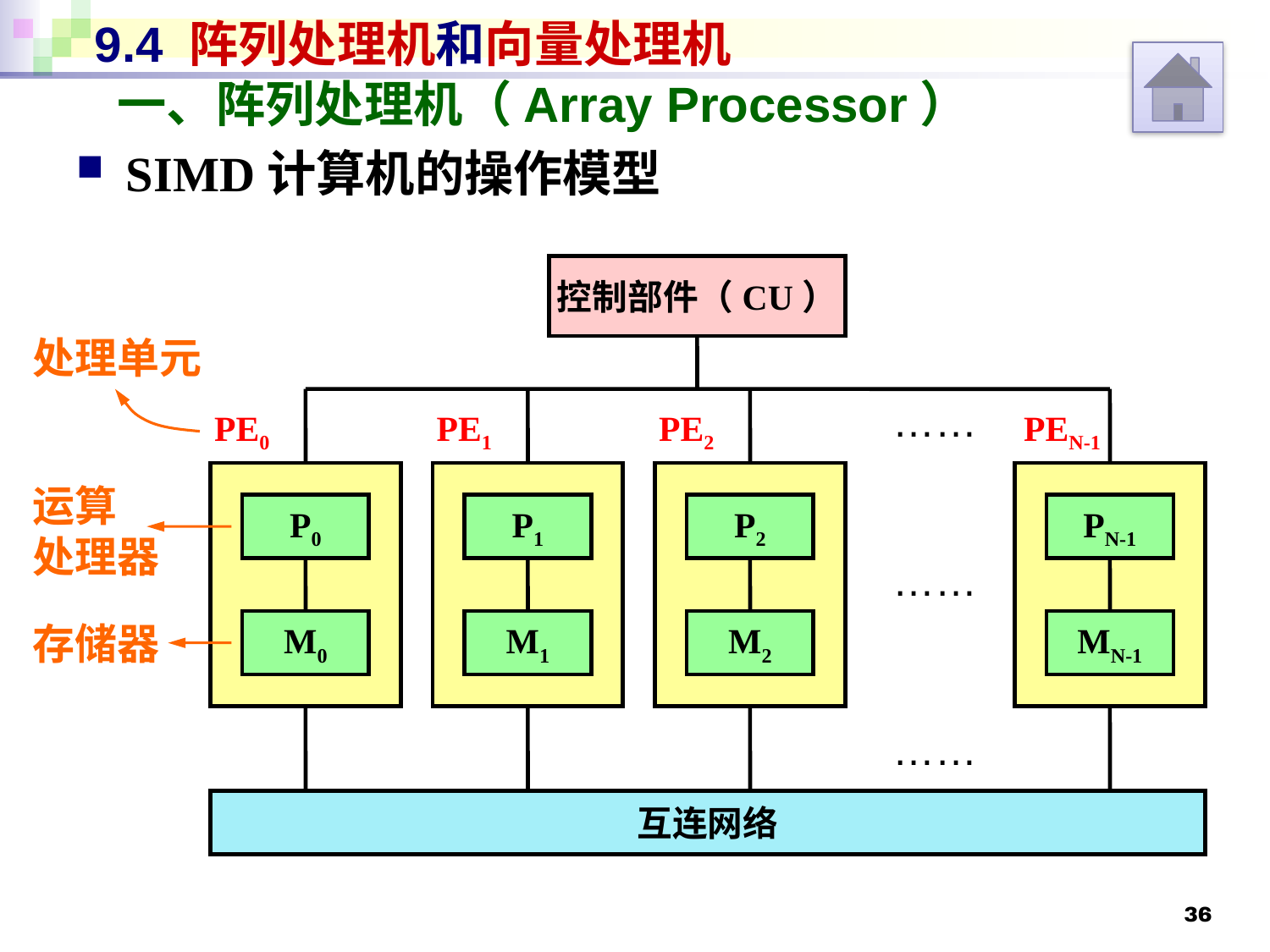

# 9.4 阵列处理机和向量处理机

一、阵列处理机（Array Processor）
SIMD计算机的操作模型
控制部件（CU）
处理单元

……
PE0
PE1
PE2
PEN-1

运算
处理器
P0
P1
P2
PN-1

……

存储器
M0
M1
M2
MN-1

……
互连网络
36